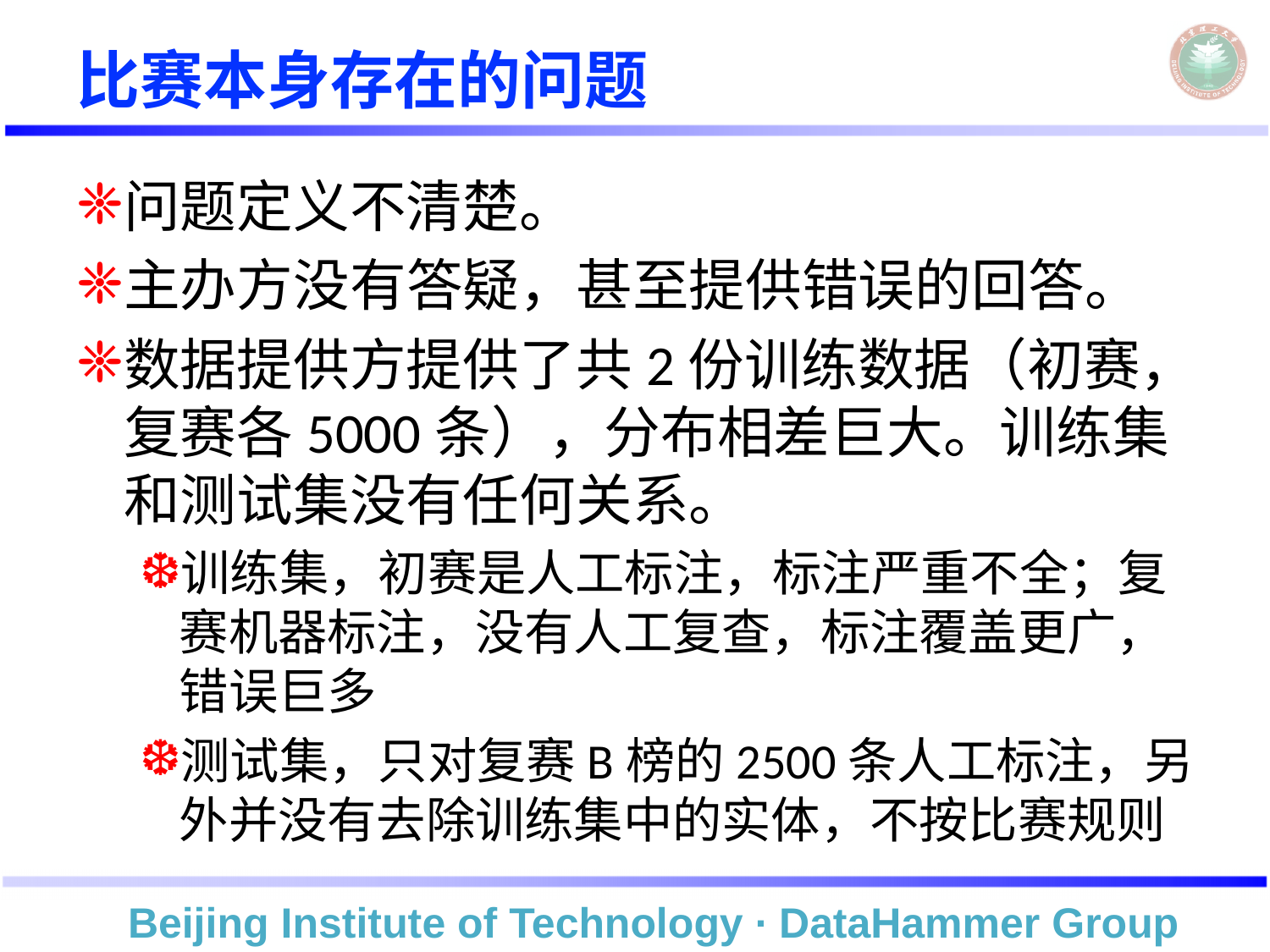

# 比赛本身存在的问题
问题定义不清楚。
主办方没有答疑，甚至提供错误的回答。
数据提供方提供了共2份训练数据（初赛，复赛各5000条），分布相差巨大。训练集和测试集没有任何关系。
训练集，初赛是人工标注，标注严重不全；复赛机器标注，没有人工复查，标注覆盖更广，错误巨多
测试集，只对复赛B榜的2500条人工标注，另外并没有去除训练集中的实体，不按比赛规则